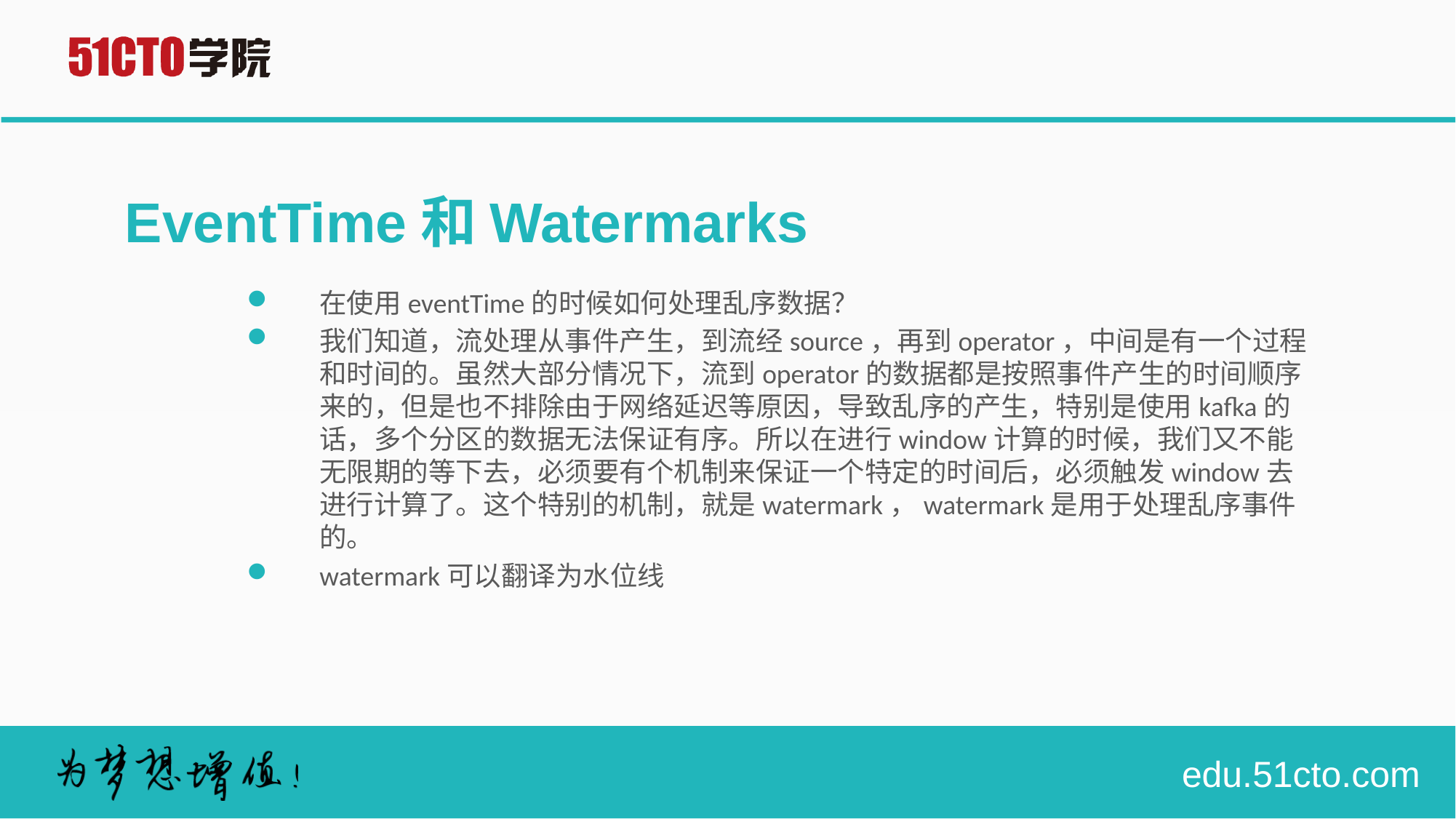

# EventTime和Watermarks
在使用eventTime的时候如何处理乱序数据？
我们知道，流处理从事件产生，到流经source，再到operator，中间是有一个过程和时间的。虽然大部分情况下，流到operator的数据都是按照事件产生的时间顺序来的，但是也不排除由于网络延迟等原因，导致乱序的产生，特别是使用kafka的话，多个分区的数据无法保证有序。所以在进行window计算的时候，我们又不能无限期的等下去，必须要有个机制来保证一个特定的时间后，必须触发window去进行计算了。这个特别的机制，就是watermark，watermark是用于处理乱序事件的。
watermark可以翻译为水位线